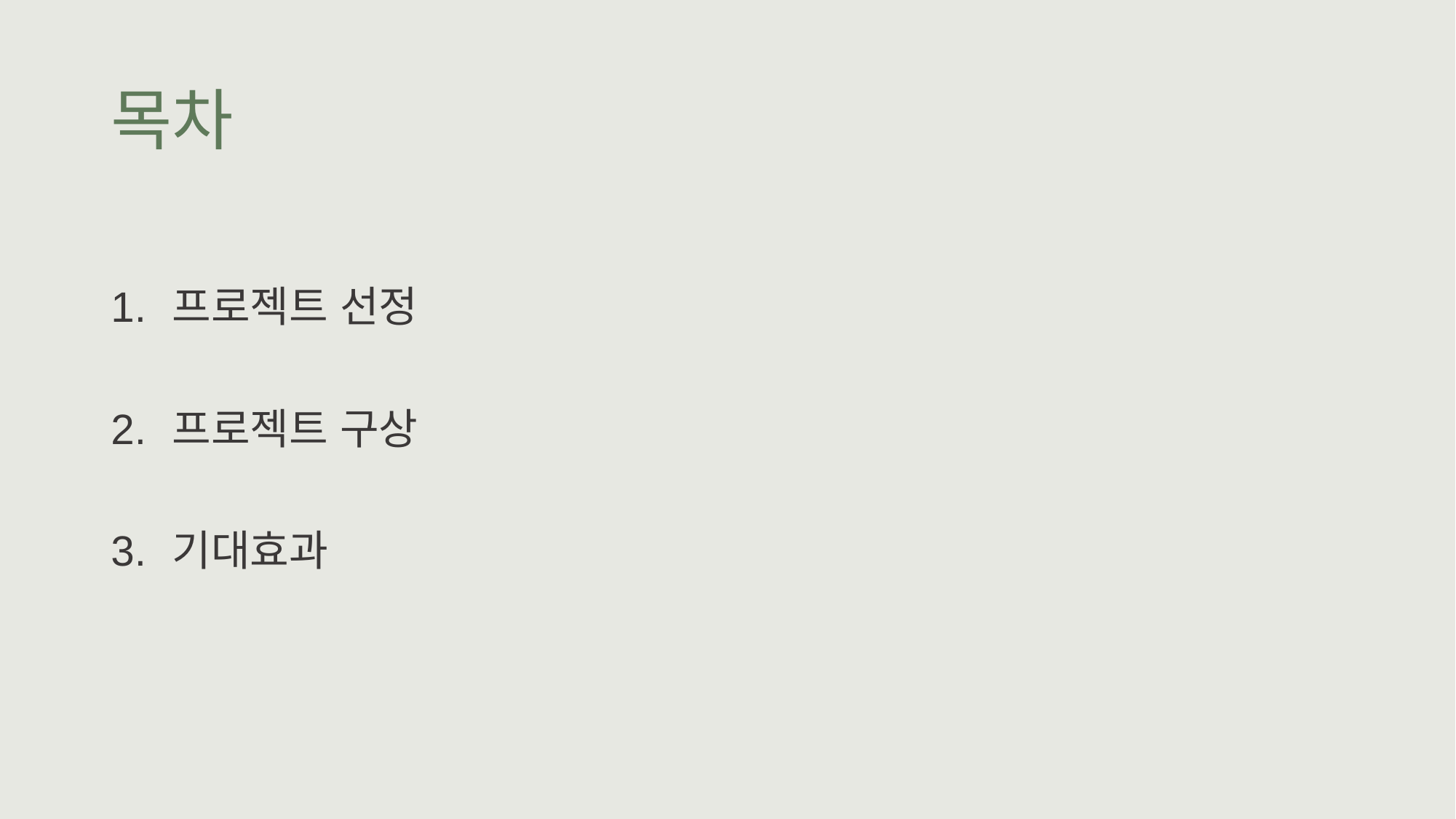

# 목차
프로젝트 선정

프로젝트 구상

기대효과